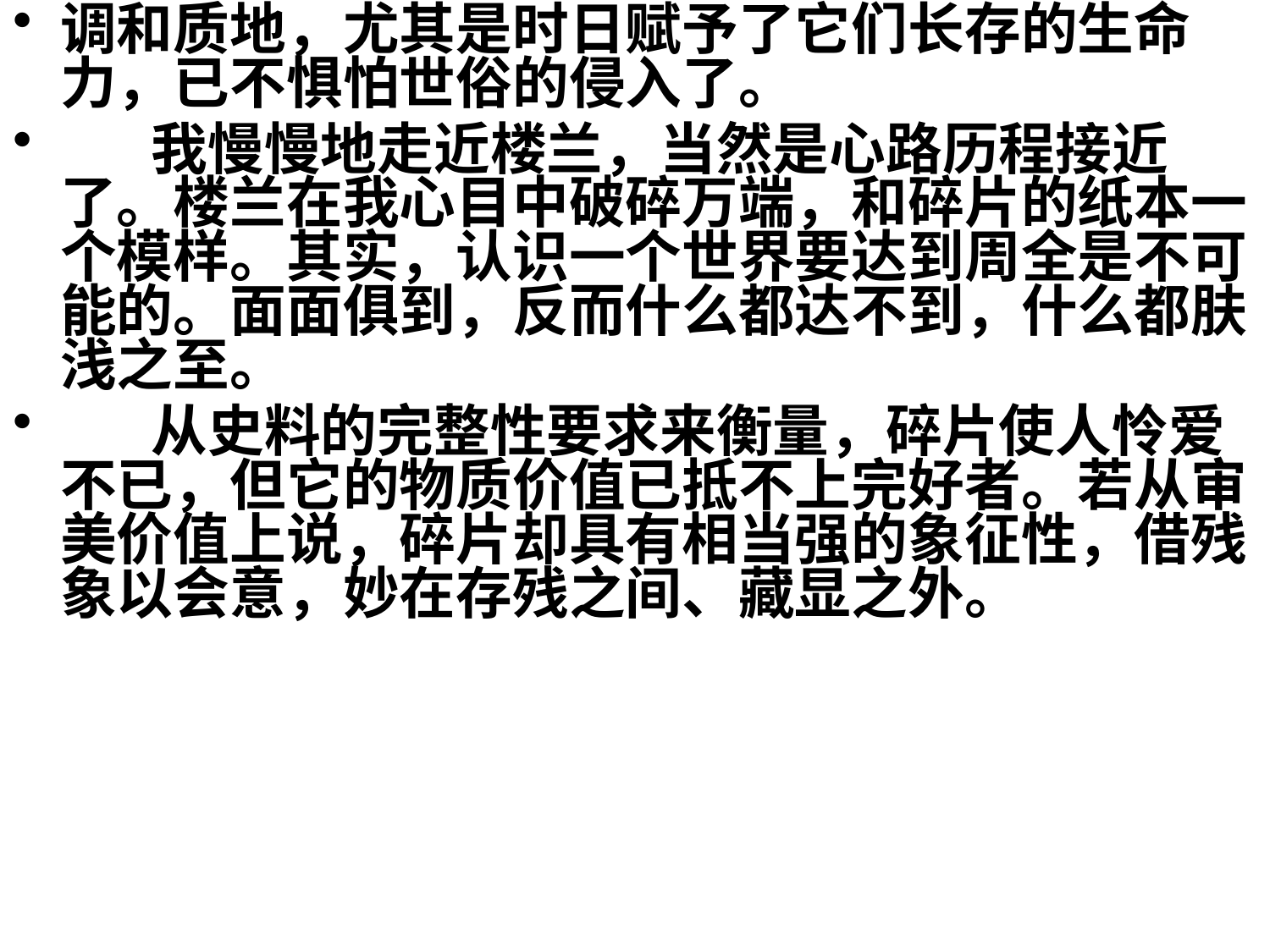

调和质地，尤其是时日赋予了它们长存的生命力，已不惧怕世俗的侵入了。
      我慢慢地走近楼兰，当然是心路历程接近了。楼兰在我心目中破碎万端，和碎片的纸本一个模样。其实，认识一个世界要达到周全是不可能的。面面俱到，反而什么都达不到，什么都肤浅之至。
      从史料的完整性要求来衡量，碎片使人怜爱不已，但它的物质价值已抵不上完好者。若从审美价值上说，碎片却具有相当强的象征性，借残象以会意，妙在存残之间、藏显之外。